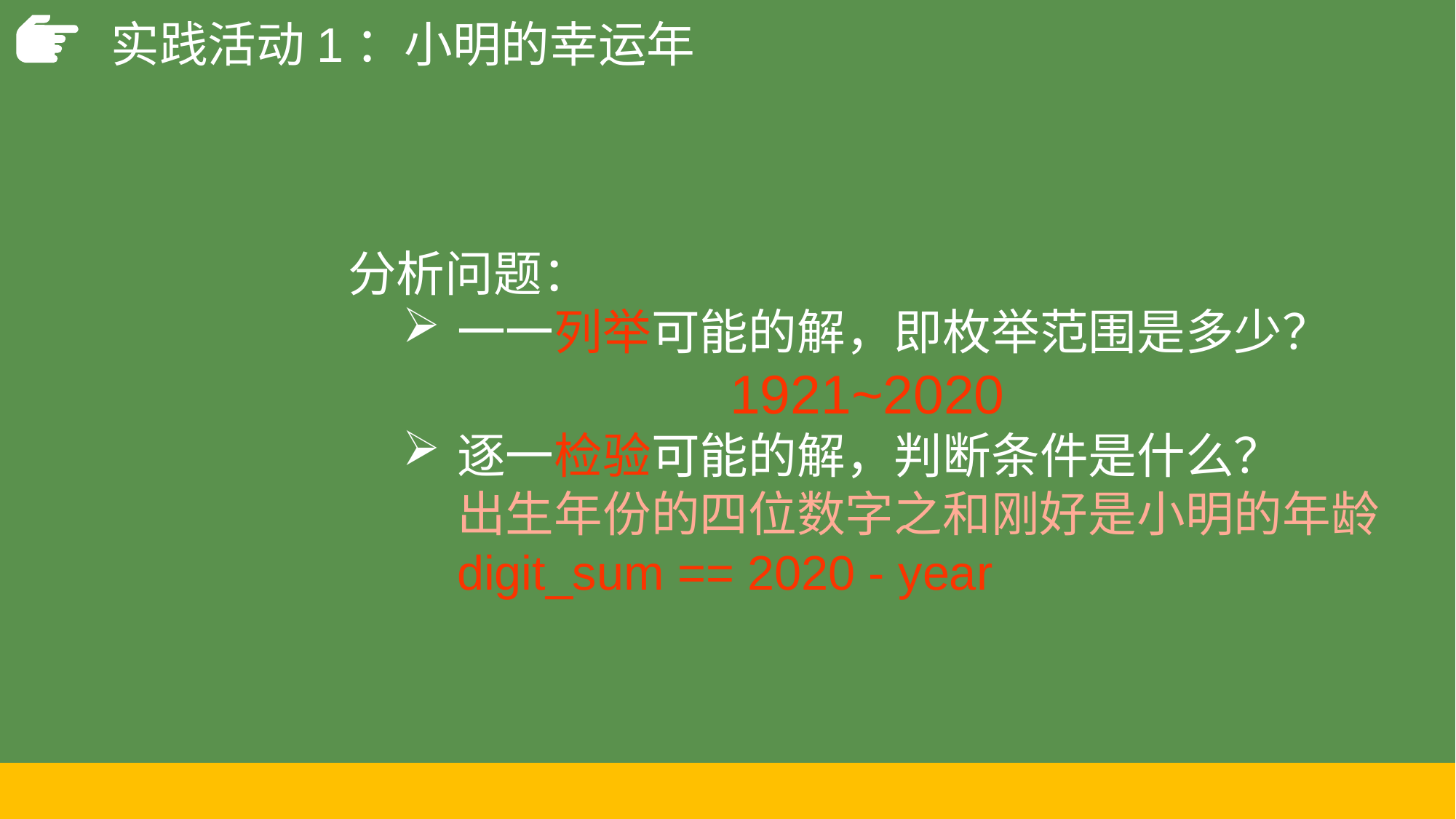

实践活动1：小明的幸运年
分析问题：
一一列举可能的解，即枚举范围是多少？
			1921~2020
逐一检验可能的解，判断条件是什么？
出生年份的四位数字之和刚好是小明的年龄
digit_sum == 2020 - year